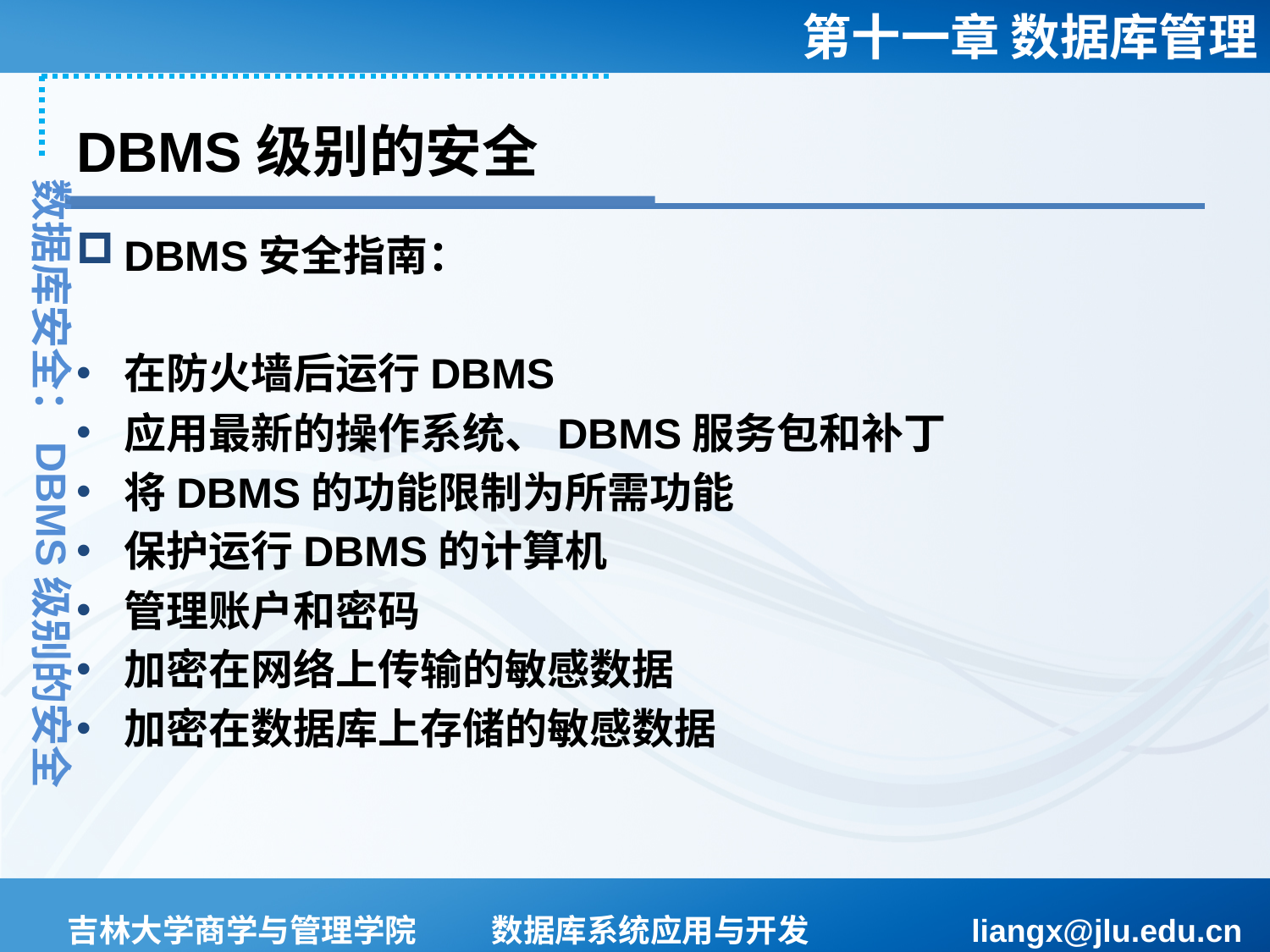

# DBMS级别的安全
数据库安全：DBMS级别的安全
DBMS安全指南：

在防火墙后运行DBMS
应用最新的操作系统、DBMS服务包和补丁
将DBMS的功能限制为所需功能
保护运行DBMS的计算机
管理账户和密码
加密在网络上传输的敏感数据
加密在数据库上存储的敏感数据